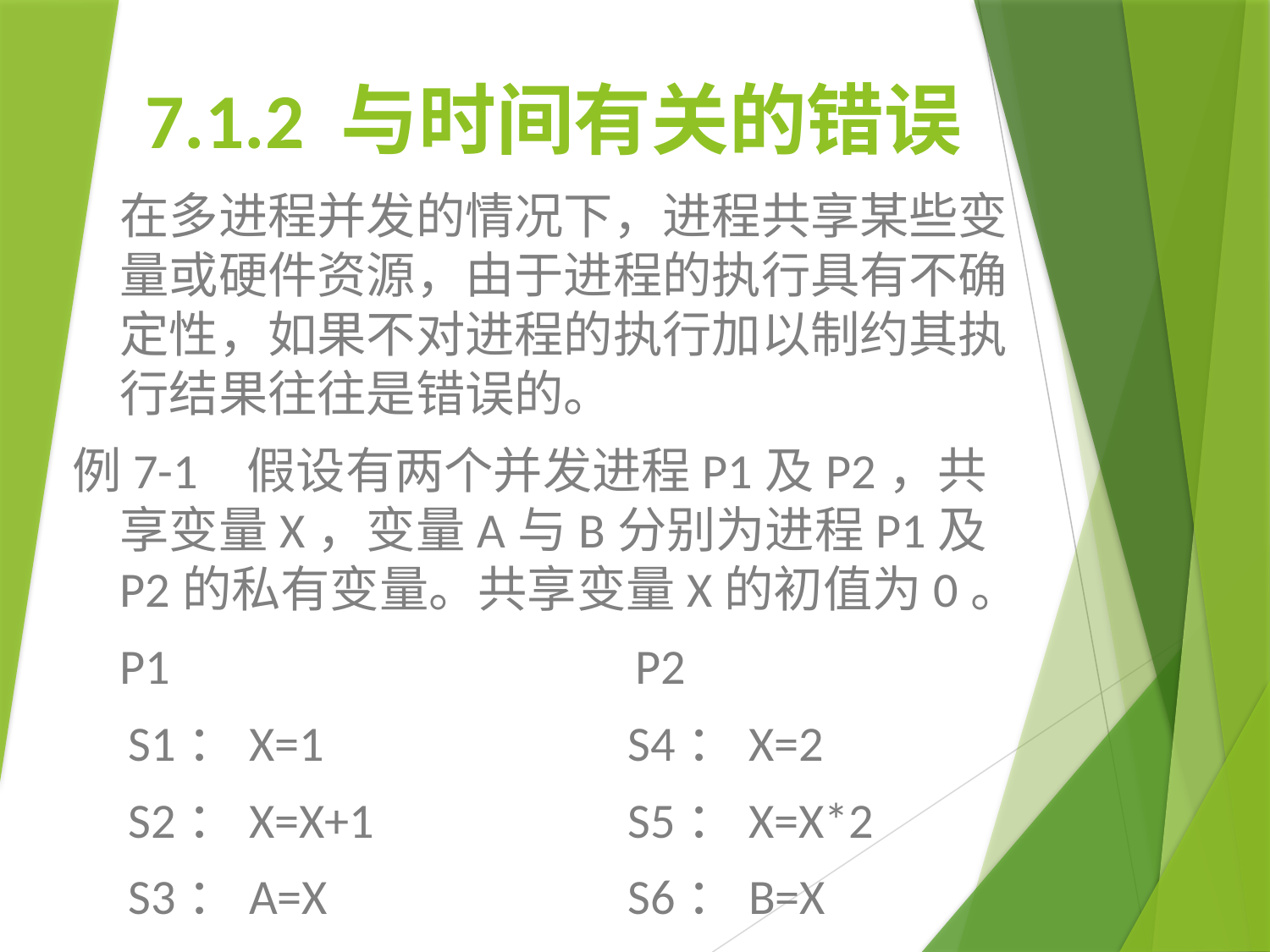

# 7.1.2 与时间有关的错误
	在多进程并发的情况下，进程共享某些变量或硬件资源，由于进程的执行具有不确定性，如果不对进程的执行加以制约其执行结果往往是错误的。
例7-1 	假设有两个并发进程P1及P2，共享变量X，变量A与B分别为进程P1及P2的私有变量。共享变量X的初值为0。
	P1			            P2
     S1：X=1			S4：X=2
     S2：X=X+1		S5：X=X*2
     S3：A=X			S6：B=X